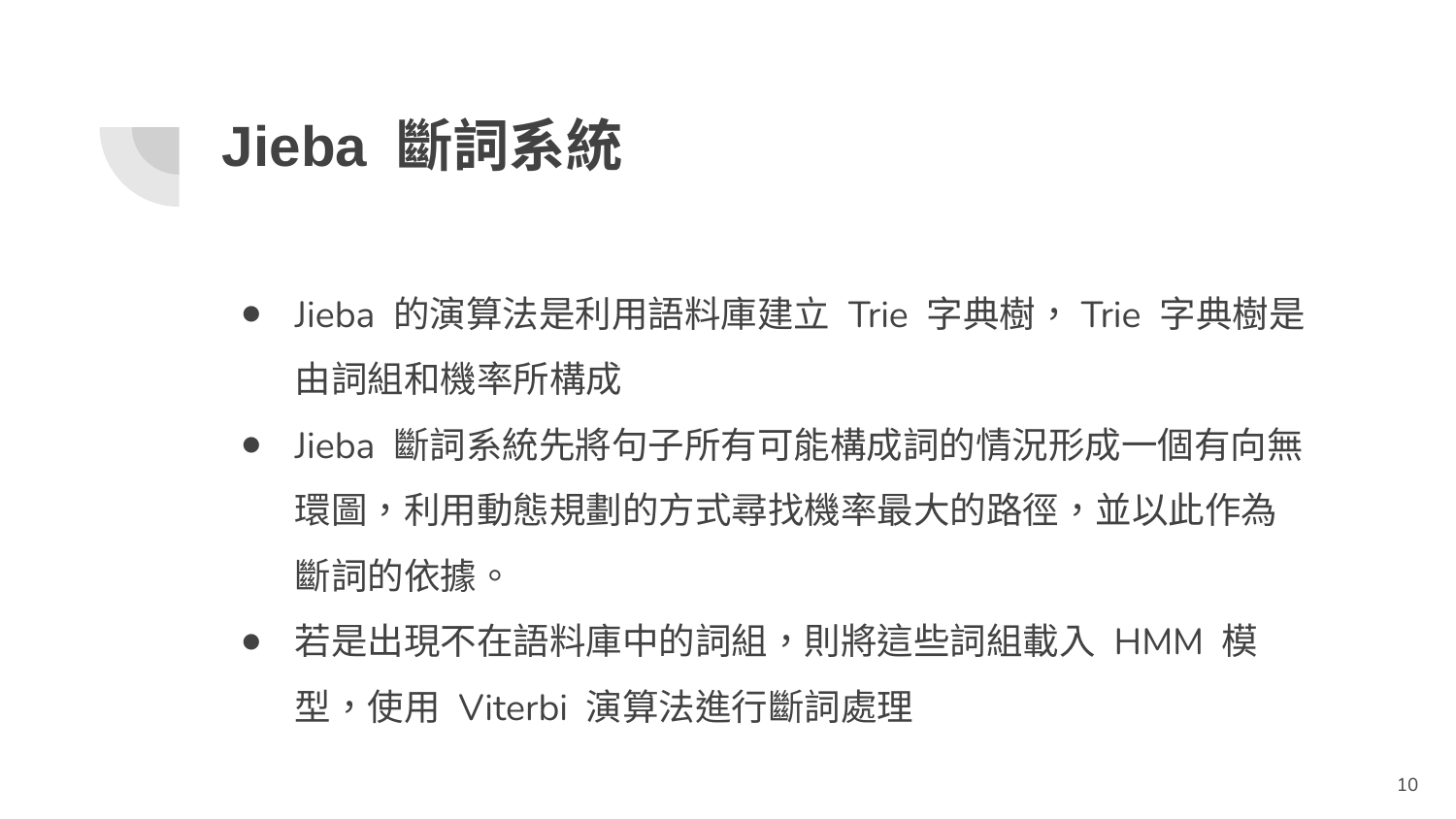

# Jieba 斷詞系統
Jieba 的演算法是利用語料庫建立 Trie 字典樹，Trie 字典樹是由詞組和機率所構成
Jieba 斷詞系統先將句子所有可能構成詞的情況形成一個有向無環圖，利用動態規劃的方式尋找機率最大的路徑，並以此作為斷詞的依據。
若是出現不在語料庫中的詞組，則將這些詞組載入 HMM 模型，使用 Viterbi 演算法進行斷詞處理
10